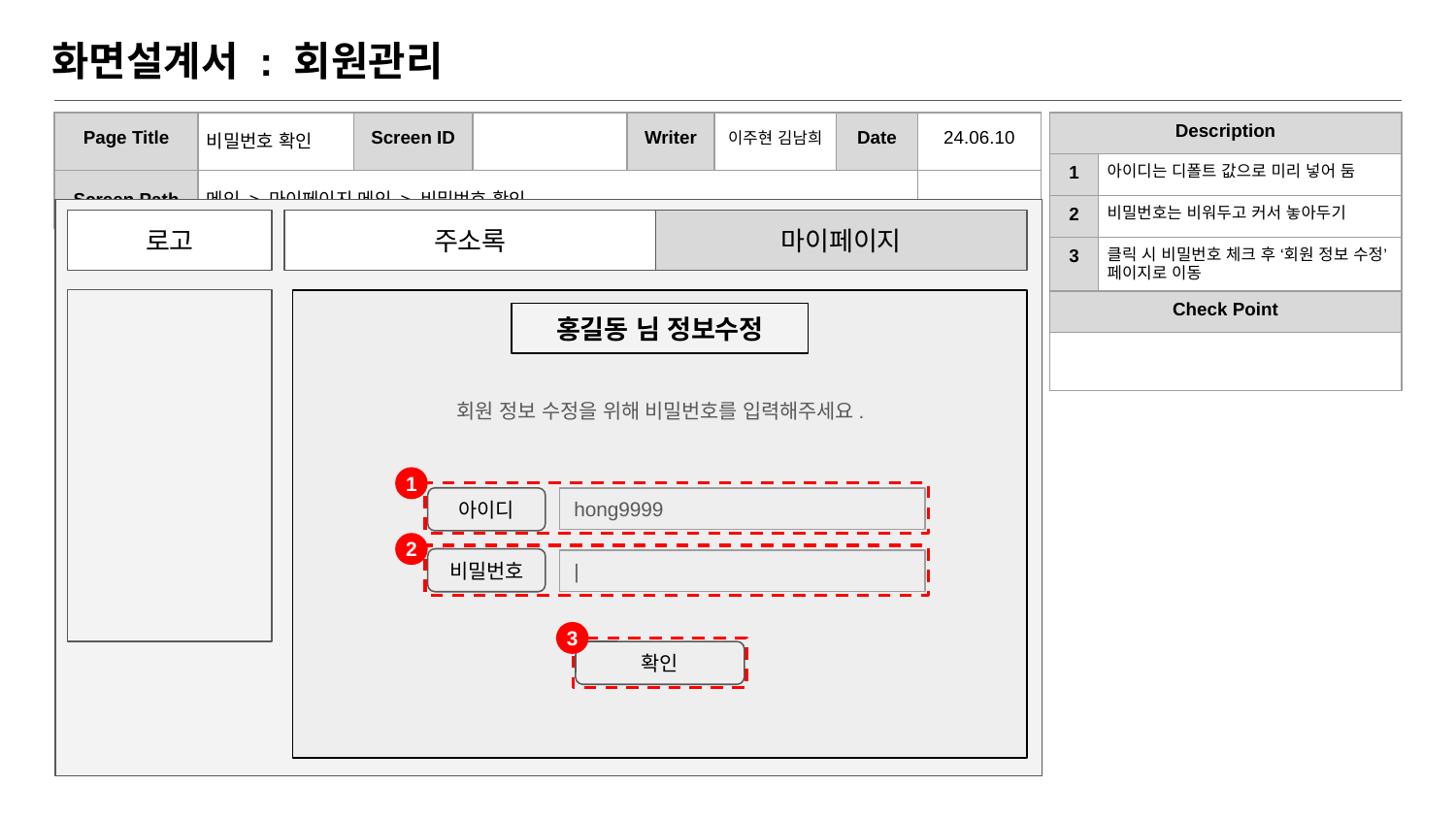

# 화면설계서 : 회원관리
| Page Title | 비밀번호 확인 | Screen ID |  | Writer | 이주현 김남희 | Date | 24.06.10 |
| --- | --- | --- | --- | --- | --- | --- | --- |
| Screen Path | 메인 > 마이페이지 메인 > 비밀번호 확인 |  |  |  |  |  |  |
| Description |  |
| --- | --- |
| 1 | 아이디는 디폴트 값으로 미리 넣어 둠 |
| 2 | 비밀번호는 비워두고 커서 놓아두기 |
| 3 | 클릭 시 비밀번호 체크 후 ‘회원 정보 수정’ 페이지로 이동 |
| Check Point |  |
|  |  |

로고
주소록
마이페이지

홍길동 님 정보수정
회원 정보 수정을 위해 비밀번호를 입력해주세요.
1

아이디
hong9999
2

비밀번호
|
3

확인